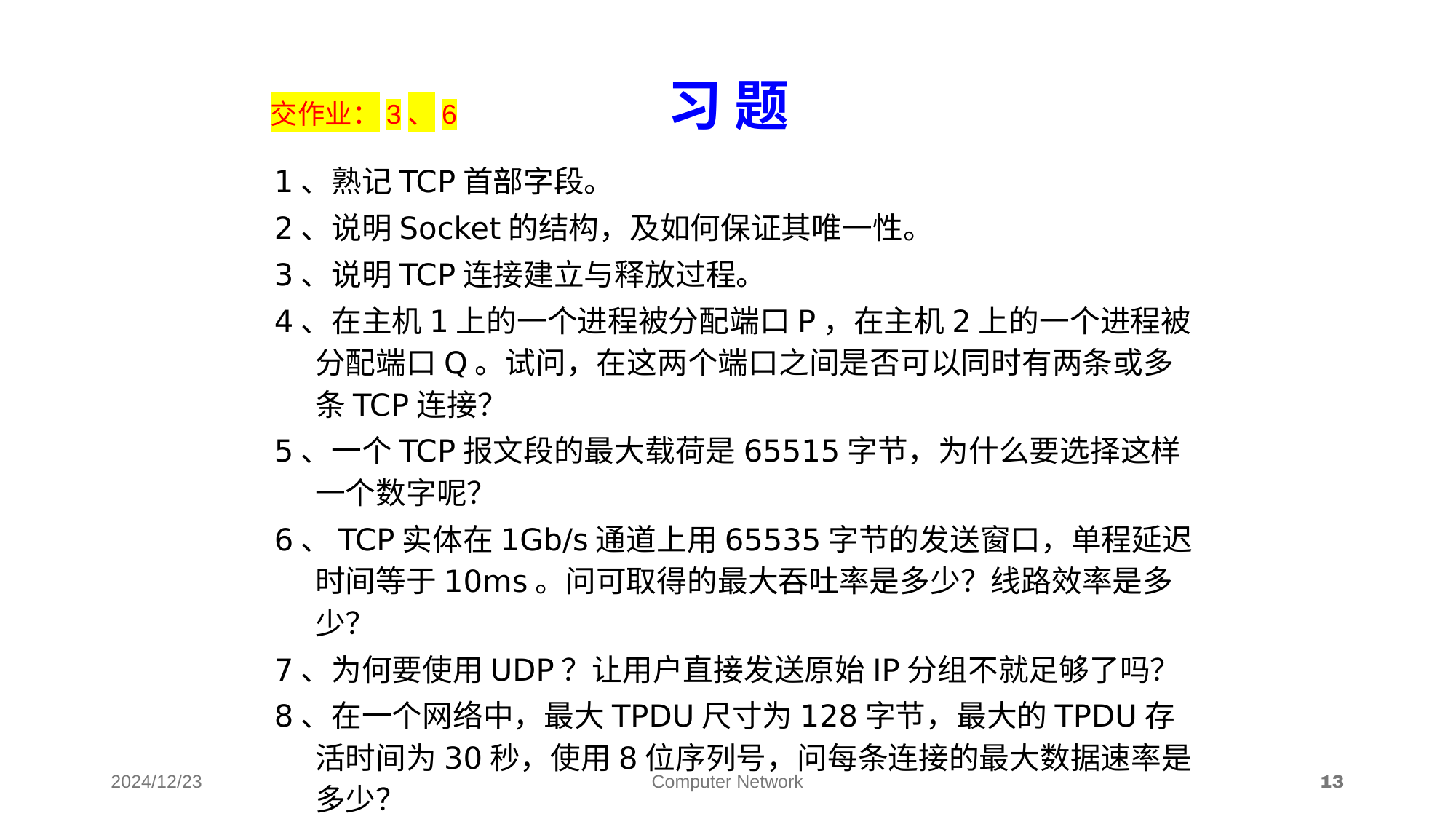

习 题
交作业：3、6
1、熟记TCP首部字段。
2、说明Socket的结构，及如何保证其唯一性。
3、说明TCP连接建立与释放过程。
4、在主机1上的一个进程被分配端口P，在主机2上的一个进程被分配端口Q。试问，在这两个端口之间是否可以同时有两条或多条TCP连接？
5、一个TCP报文段的最大载荷是65515字节，为什么要选择这样一个数字呢？
6、TCP实体在1Gb/s通道上用65535字节的发送窗口，单程延迟时间等于10ms。问可取得的最大吞吐率是多少？线路效率是多少？
7、为何要使用UDP？让用户直接发送原始IP分组不就足够了吗？
8、在一个网络中，最大TPDU尺寸为128字节，最大的TPDU存活时间为30秒，使用8位序列号，问每条连接的最大数据速率是多少？
Computer Network
13
2024/12/23